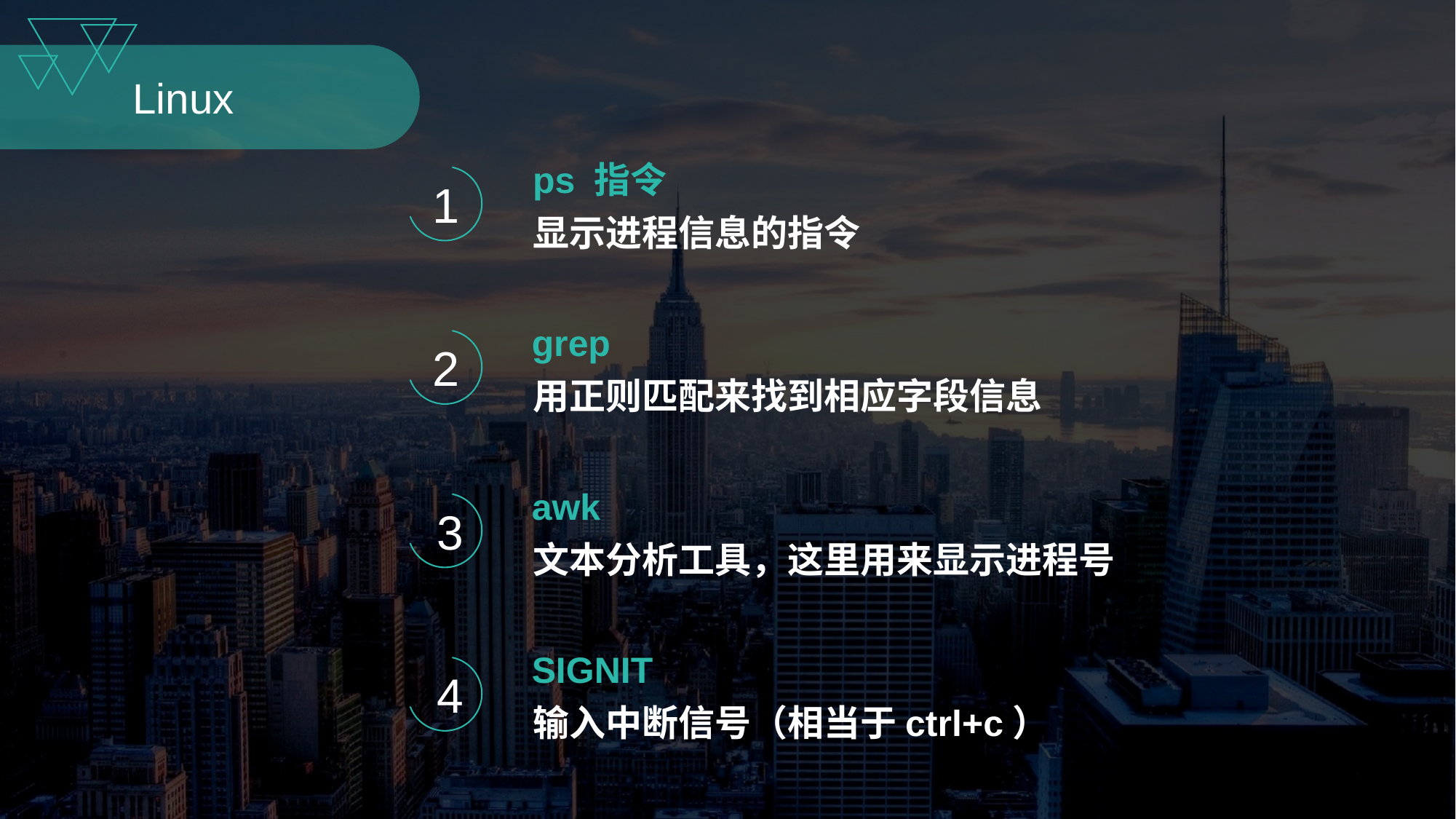

Linux
ps 指令

1
显示进程信息的指令
grep

2
用正则匹配来找到相应字段信息
awk

3
文本分析工具，这里用来显示进程号
SIGNIT

4
输入中断信号（相当于ctrl+c）